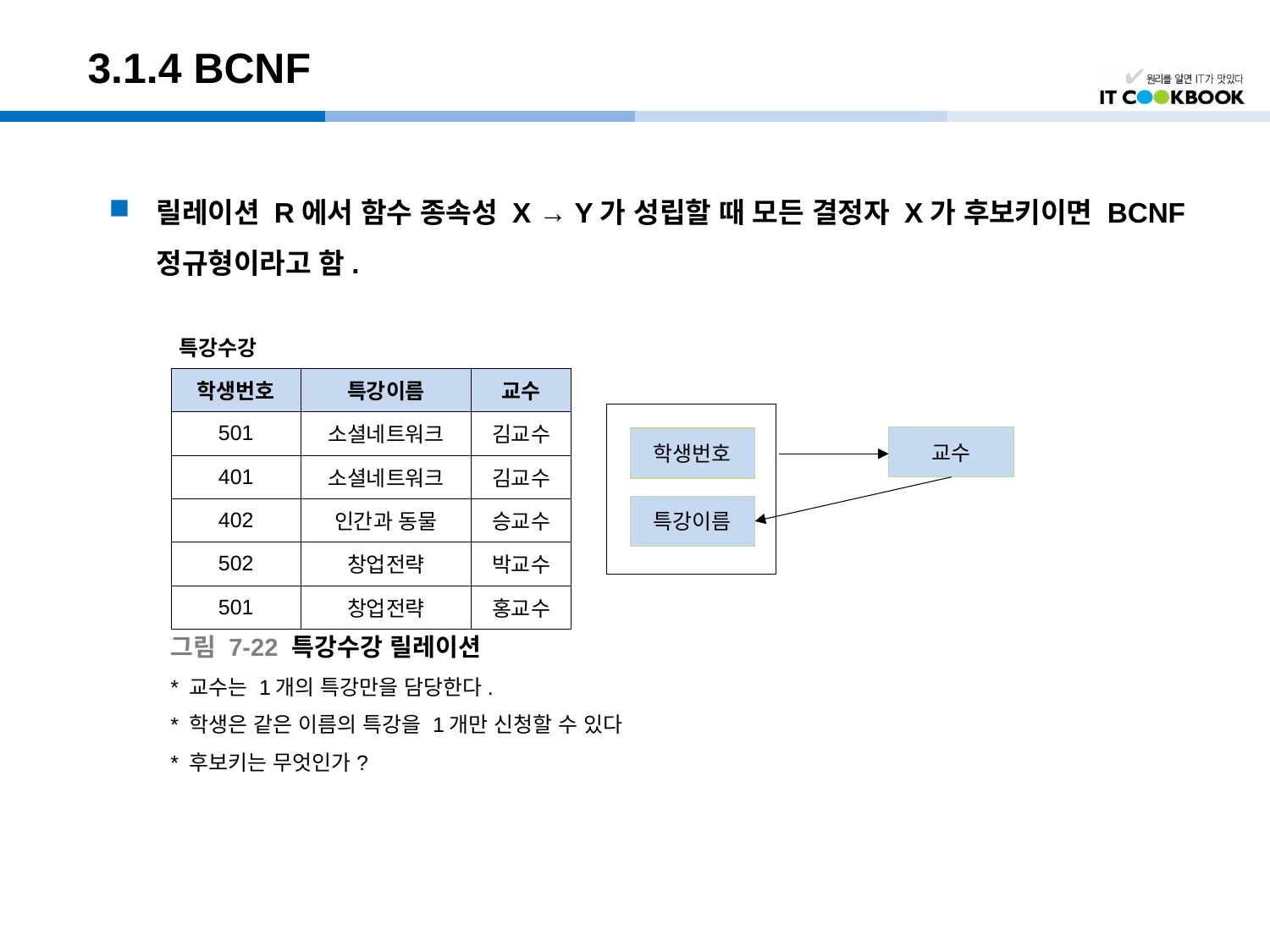

# 3.1.4 BCNF

릴레이션 R에서 함수 종속성 X → Y가 성립할 때 모든 결정자 X가 후보키이면 BCNF 정규형이라고 함.
특강수강
| 학생번호 | 특강이름 | 교수 |
| --- | --- | --- |
| 501 | 소셜네트워크 | 김교수 |
| 401 | 소셜네트워크 | 김교수 |
| 402 | 인간과 동물 | 승교수 |
| 502 | 창업전략 | 박교수 |
| 501 | 창업전략 | 홍교수 |

교수
학생번호
특강이름
그림 7-22 특강수강 릴레이션
* 교수는 1개의 특강만을 담당한다.
* 학생은 같은 이름의 특강을 1개만 신청할 수 있다
* 후보키는 무엇인가?